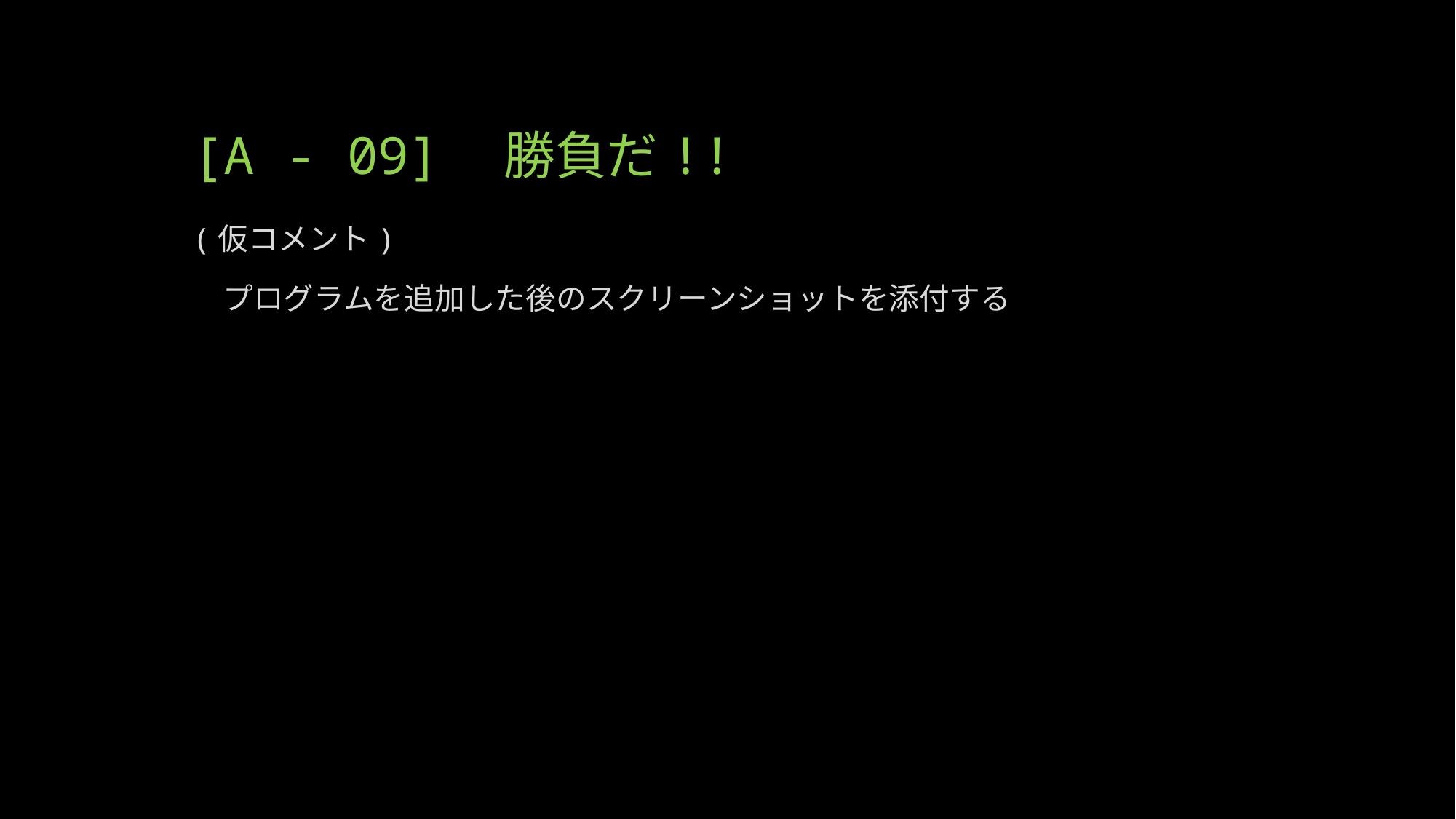

# [A - 09]　勝負だ!!
(仮コメント)
　プログラムを追加した後のスクリーンショットを添付する